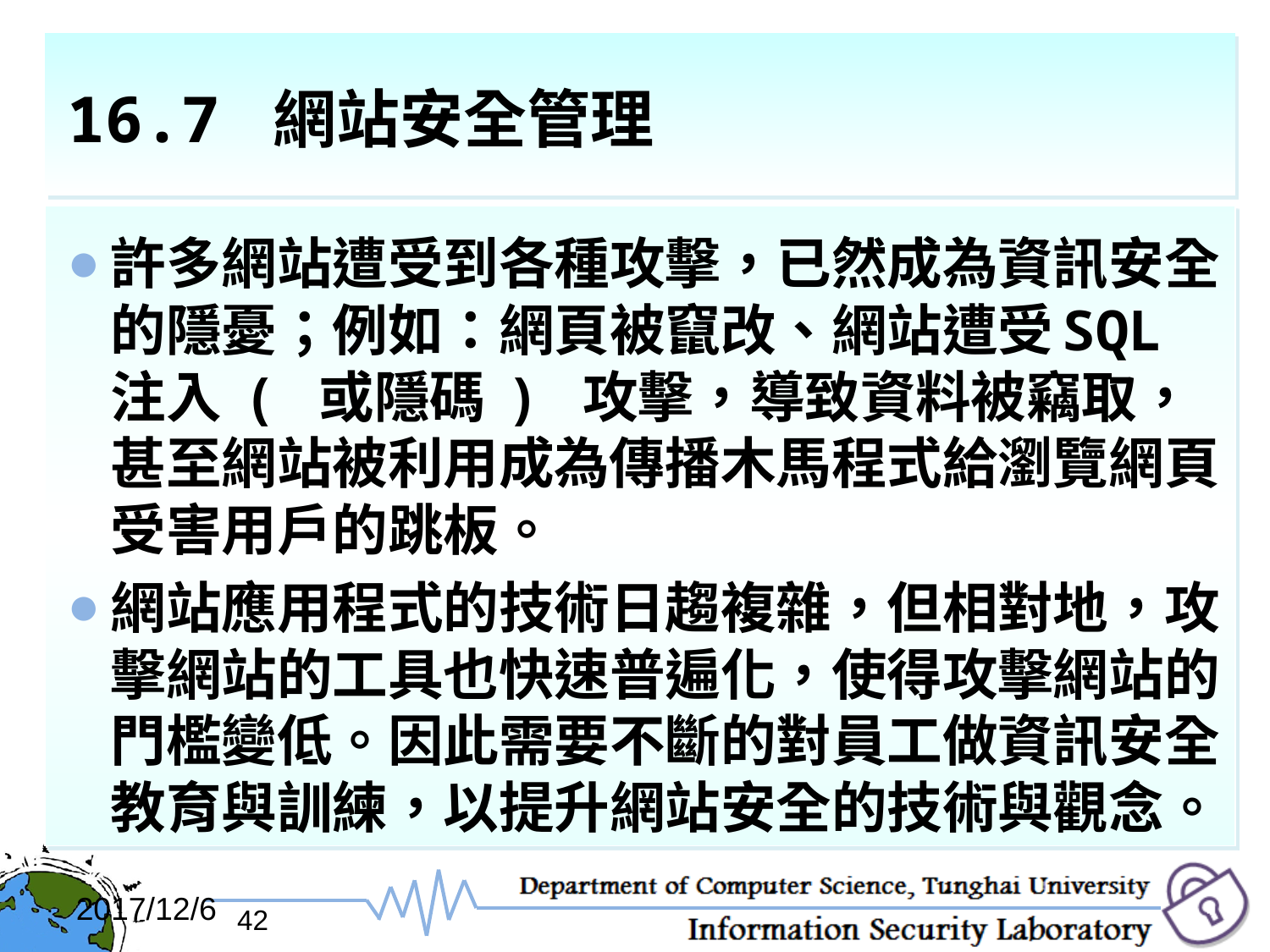

# 16.7 網站安全管理
許多網站遭受到各種攻擊，已然成為資訊安全的隱憂；例如：網頁被竄改、網站遭受SQL注入 ( 或隱碼 ) 攻擊，導致資料被竊取，甚至網站被利用成為傳播木馬程式給瀏覽網頁受害用戶的跳板。
網站應用程式的技術日趨複雜，但相對地，攻擊網站的工具也快速普遍化，使得攻擊網站的門檻變低。因此需要不斷的對員工做資訊安全教育與訓練，以提升網站安全的技術與觀念。
2017/12/6
42